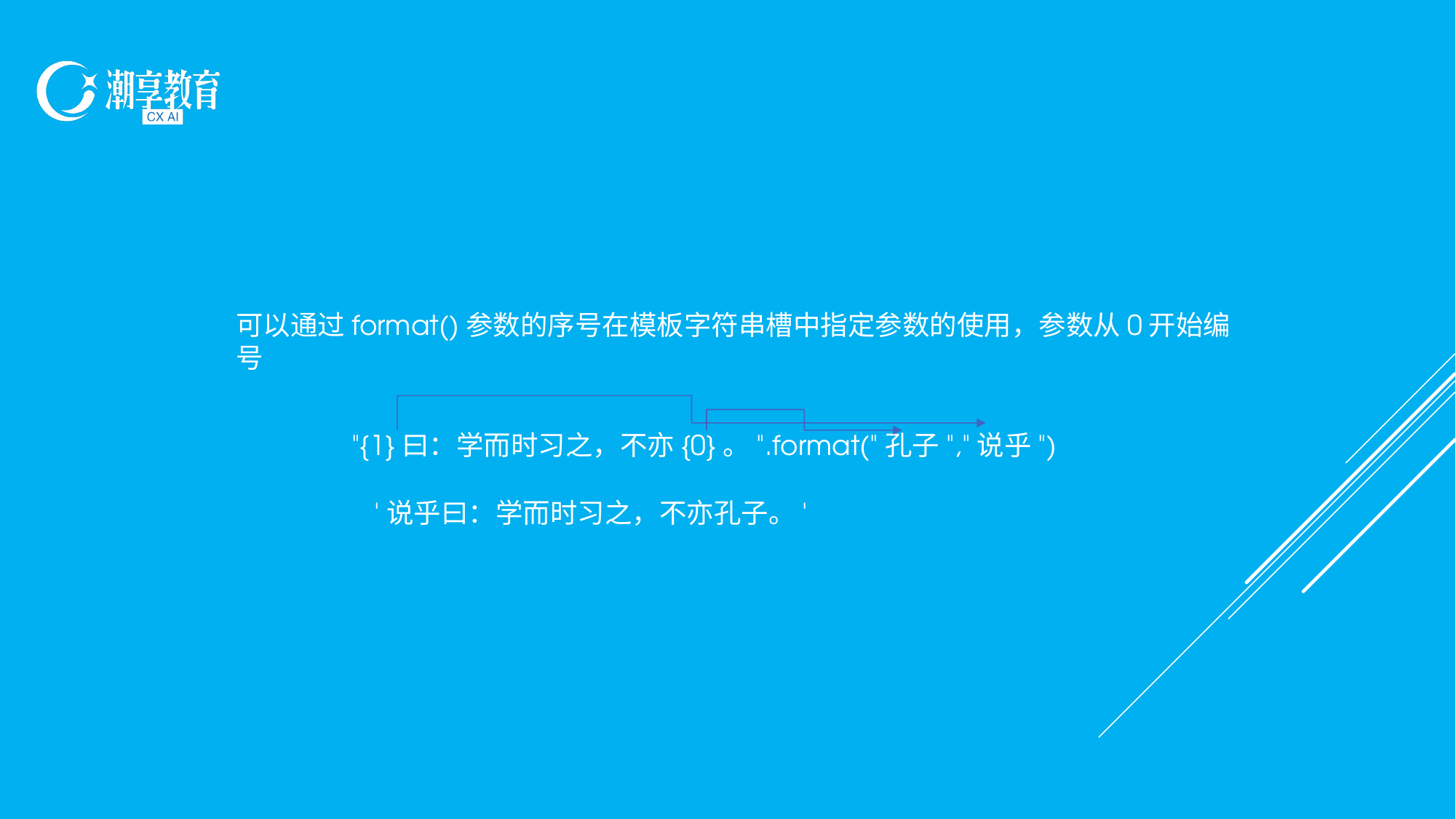

可以通过format()参数的序号在模板字符串槽中指定参数的使用，参数从0开始编号
"{1}曰：学而时习之，不亦{0}。".format("孔子","说乎")
'说乎曰：学而时习之，不亦孔子。'